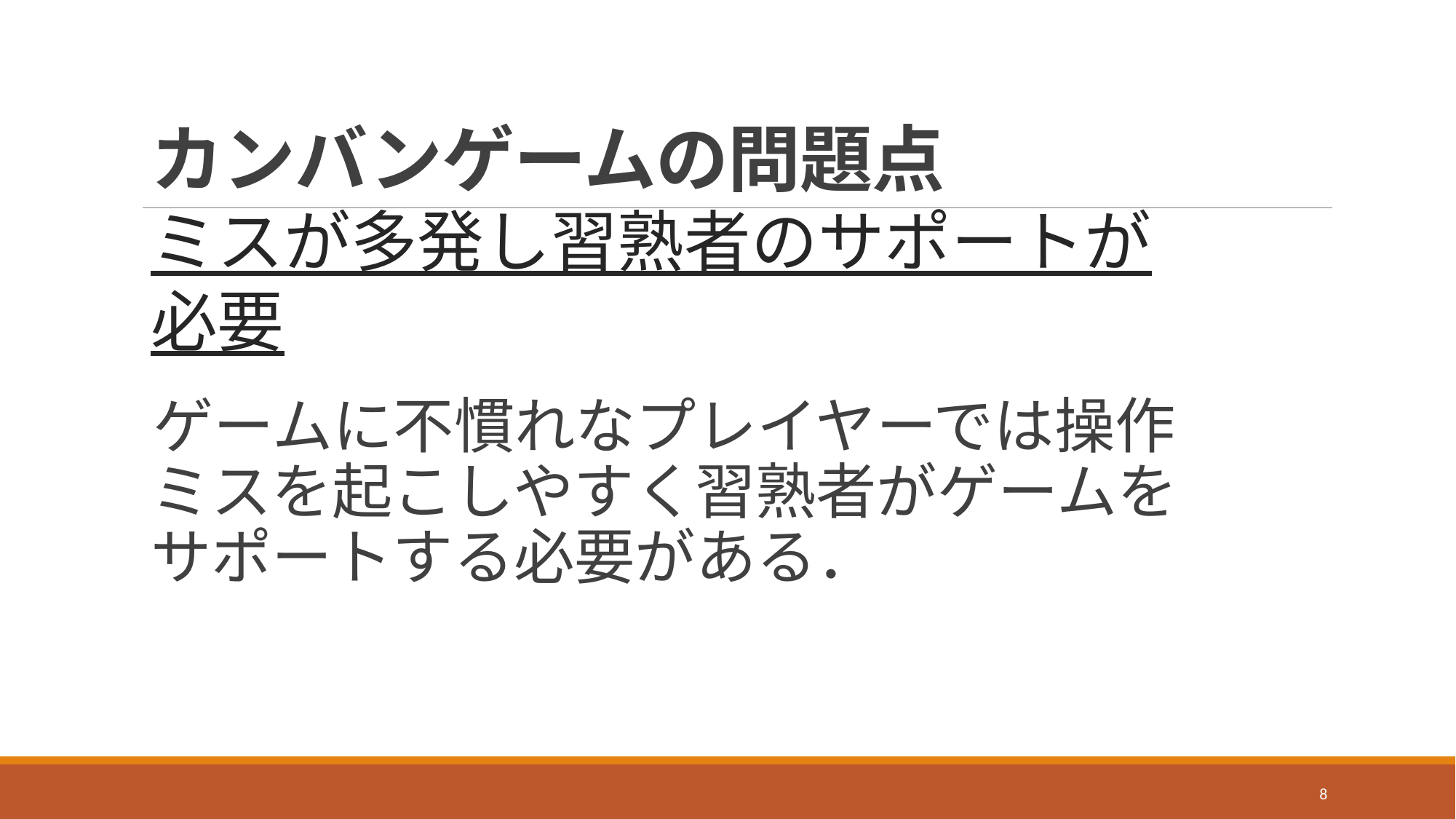

# カンバンゲームの問題点
ミスが多発し習熟者のサポートが必要
ゲームに不慣れなプレイヤーでは操作ミスを起こしやすく習熟者がゲームをサポートする必要がある．
8